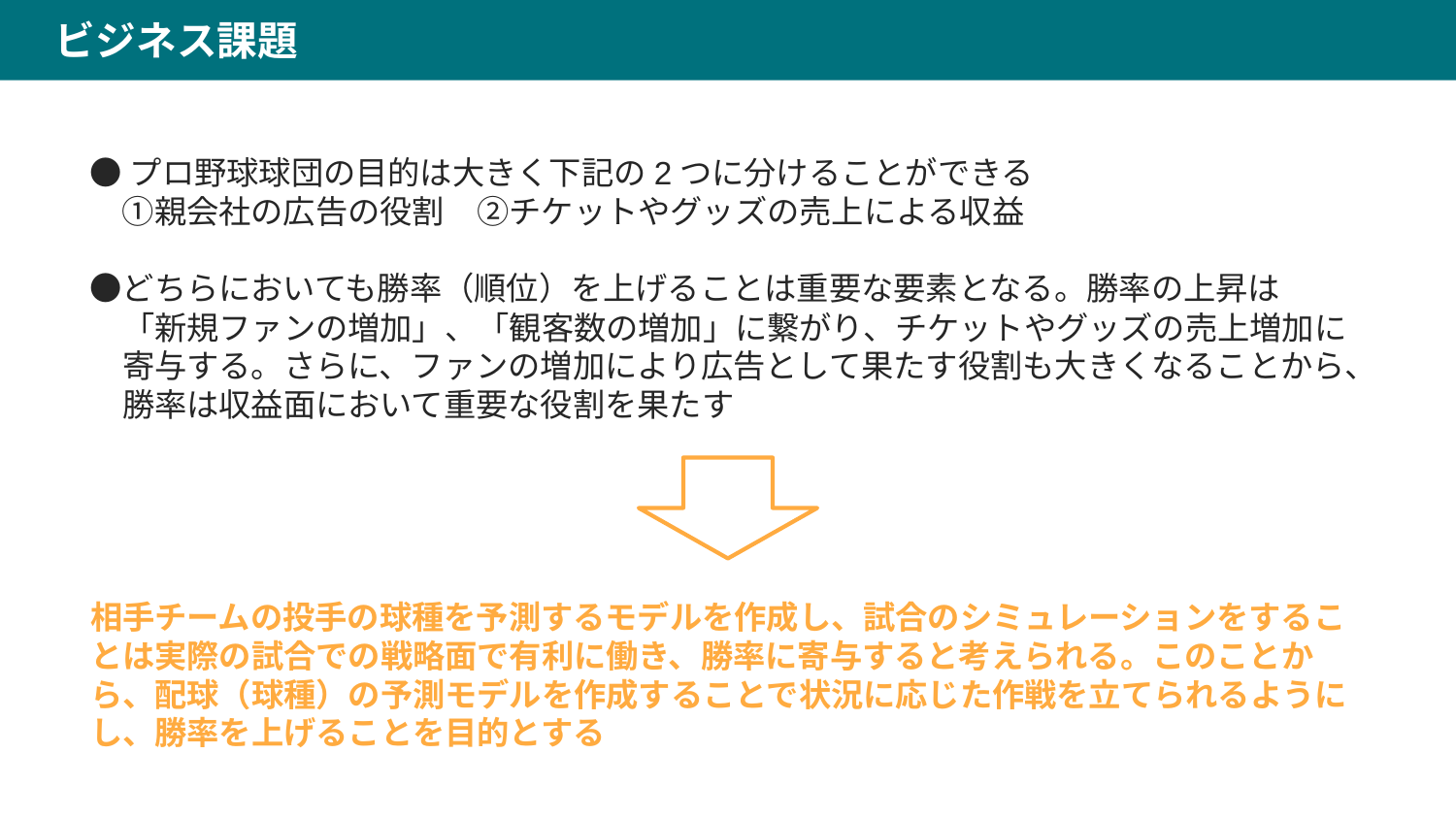

ビジネス課題
# ●プロ野球球団の目的は大きく下記の2つに分けることができる 　①親会社の広告の役割　②チケットやグッズの売上による収益 ●どちらにおいても勝率（順位）を上げることは重要な要素となる。勝率の上昇は 　「新規ファンの増加」、「観客数の増加」に繋がり、チケットやグッズの売上増加に 　寄与する。さらに、ファンの増加により広告として果たす役割も大きくなることから、 　勝率は収益面において重要な役割を果たす

相手チームの投手の球種を予測するモデルを作成し、試合のシミュレーションをすることは実際の試合での戦略面で有利に働き、勝率に寄与すると考えられる。このことから、配球（球種）の予測モデルを作成することで状況に応じた作戦を立てられるようにし、勝率を上げることを目的とする